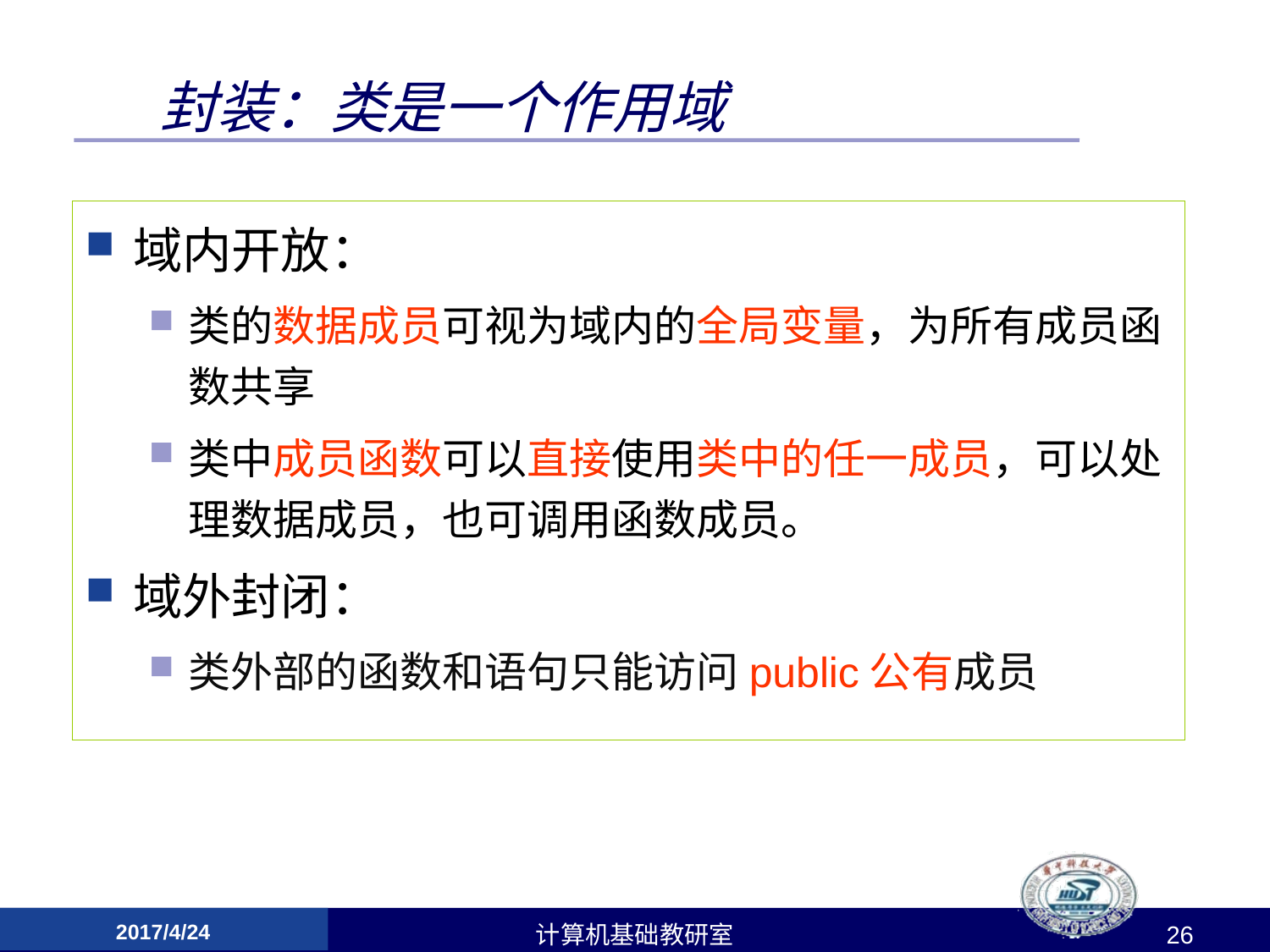

# 封装：类是一个作用域
域内开放：
类的数据成员可视为域内的全局变量，为所有成员函数共享
类中成员函数可以直接使用类中的任一成员，可以处理数据成员，也可调用函数成员。
域外封闭：
类外部的函数和语句只能访问public公有成员
2017/4/24
计算机基础教研室
26